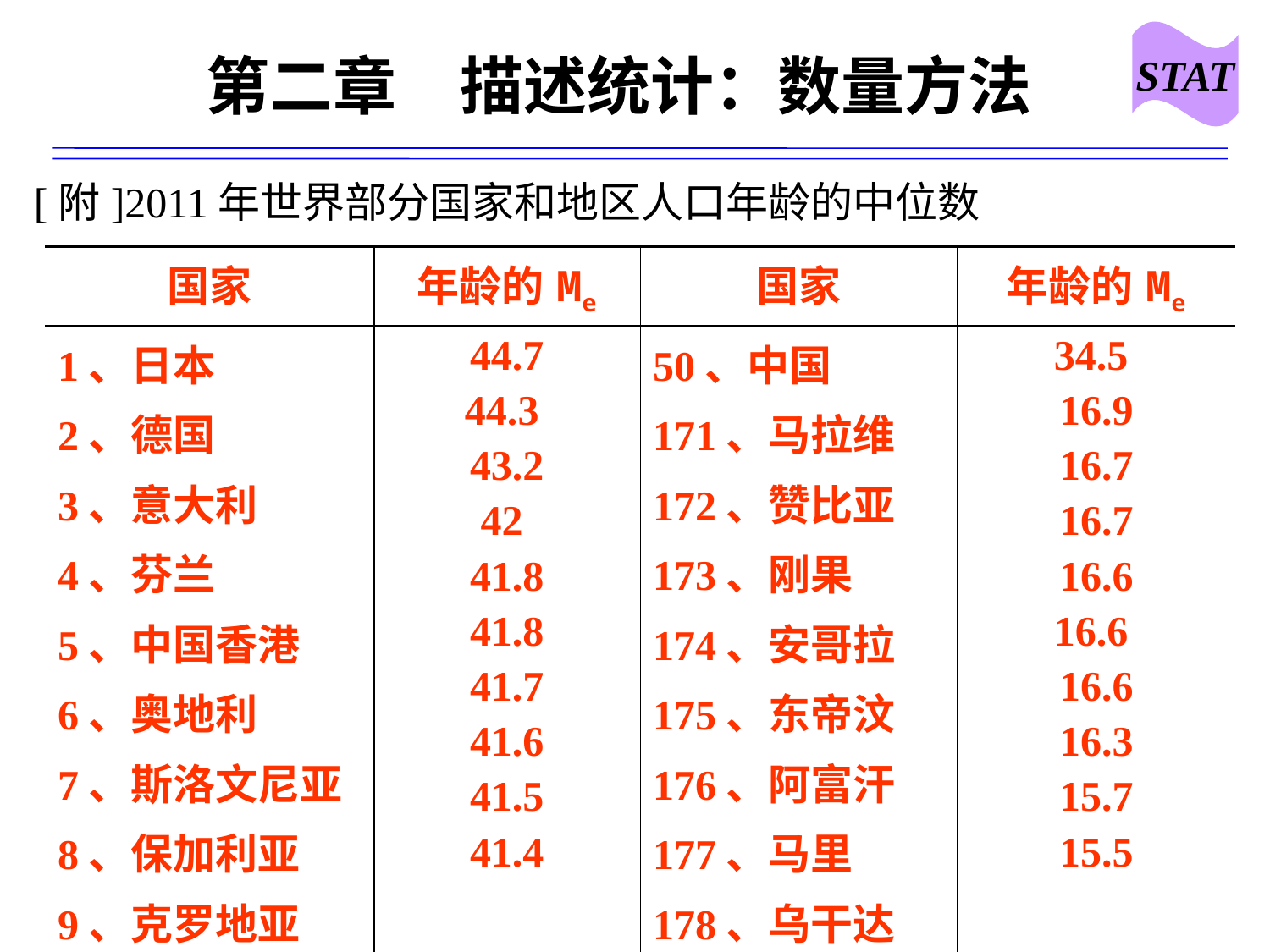

STAT
# 第二章　描述统计：数量方法

[附]2011年世界部分国家和地区人口年龄的中位数
| 国家 | 年龄的Me | 国家 | 年龄的Me |
| --- | --- | --- | --- |
| 1、日本 2、德国 3、意大利 4、芬兰 5、中国香港 6、奥地利 7、斯洛文尼亚 8、保加利亚 9、克罗地亚 10、瑞士 | 44.7 44.3 43.2 42 41.8 41.8 41.7 41.6 41.5 41.4 | 50、中国 171、马拉维 172、赞比亚 173、刚果 174、安哥拉 175、东帝汶 176、阿富汗 177、马里 178、乌干达 179、尼日尔 | 34.5 16.9 16.7 16.7 16.6 16.6 16.6 16.3 15.7 15.5 |